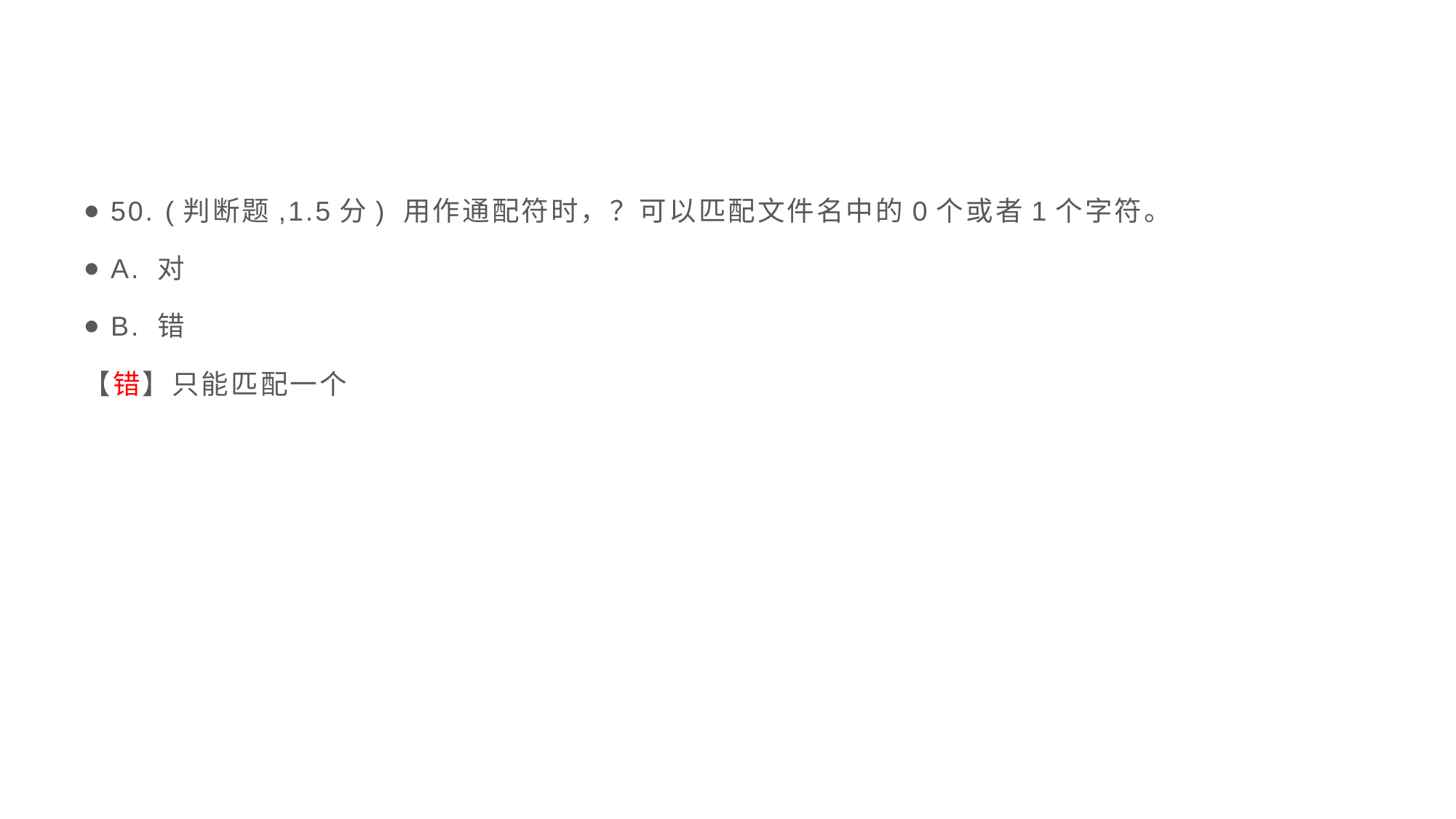

#
50. (判断题,1.5分) 用作通配符时，？可以匹配文件名中的0个或者1个字符。
A. 对
B. 错
【错】只能匹配一个